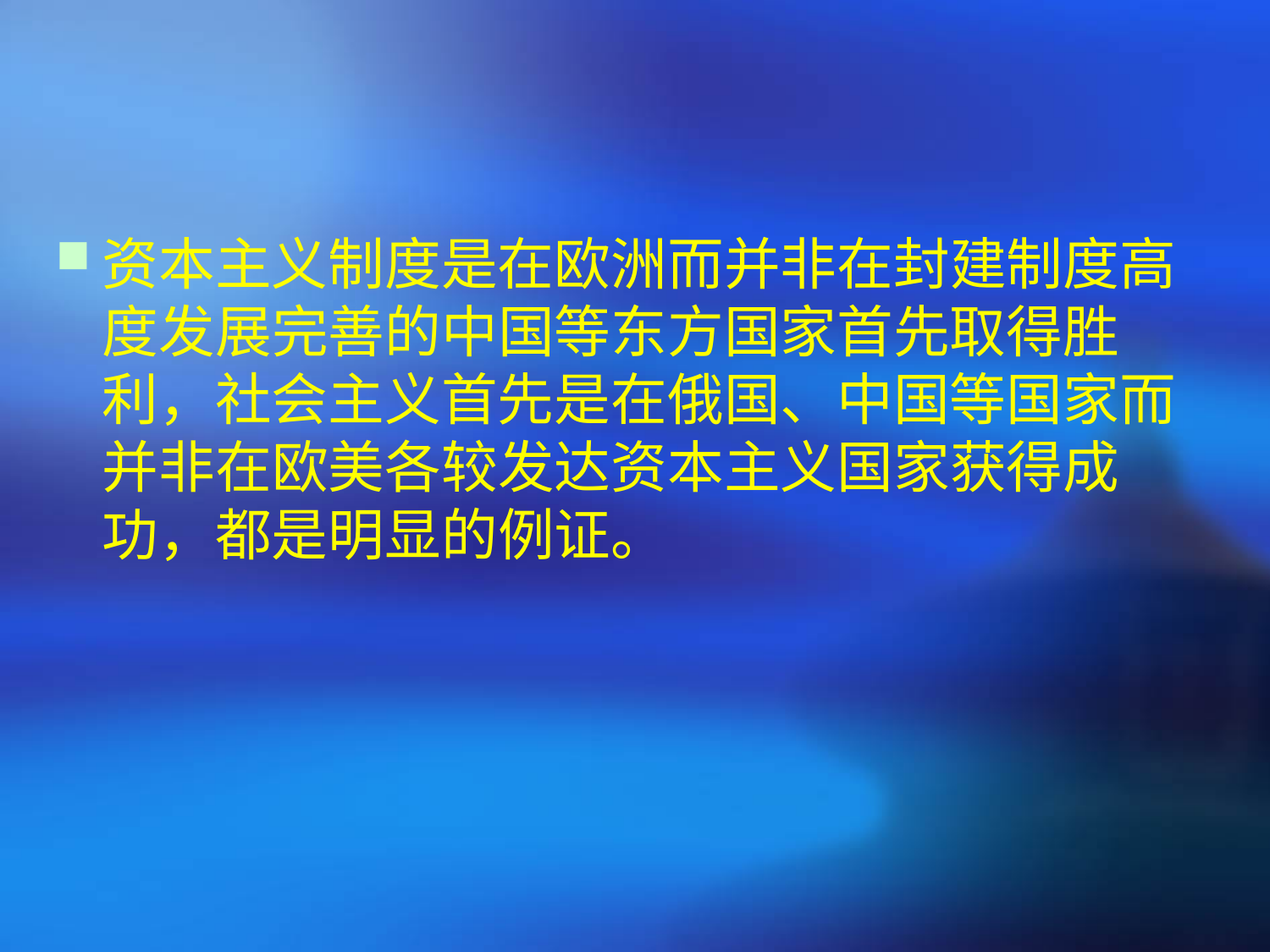

资本主义制度是在欧洲而并非在封建制度高度发展完善的中国等东方国家首先取得胜利，社会主义首先是在俄国、中国等国家而并非在欧美各较发达资本主义国家获得成功，都是明显的例证。